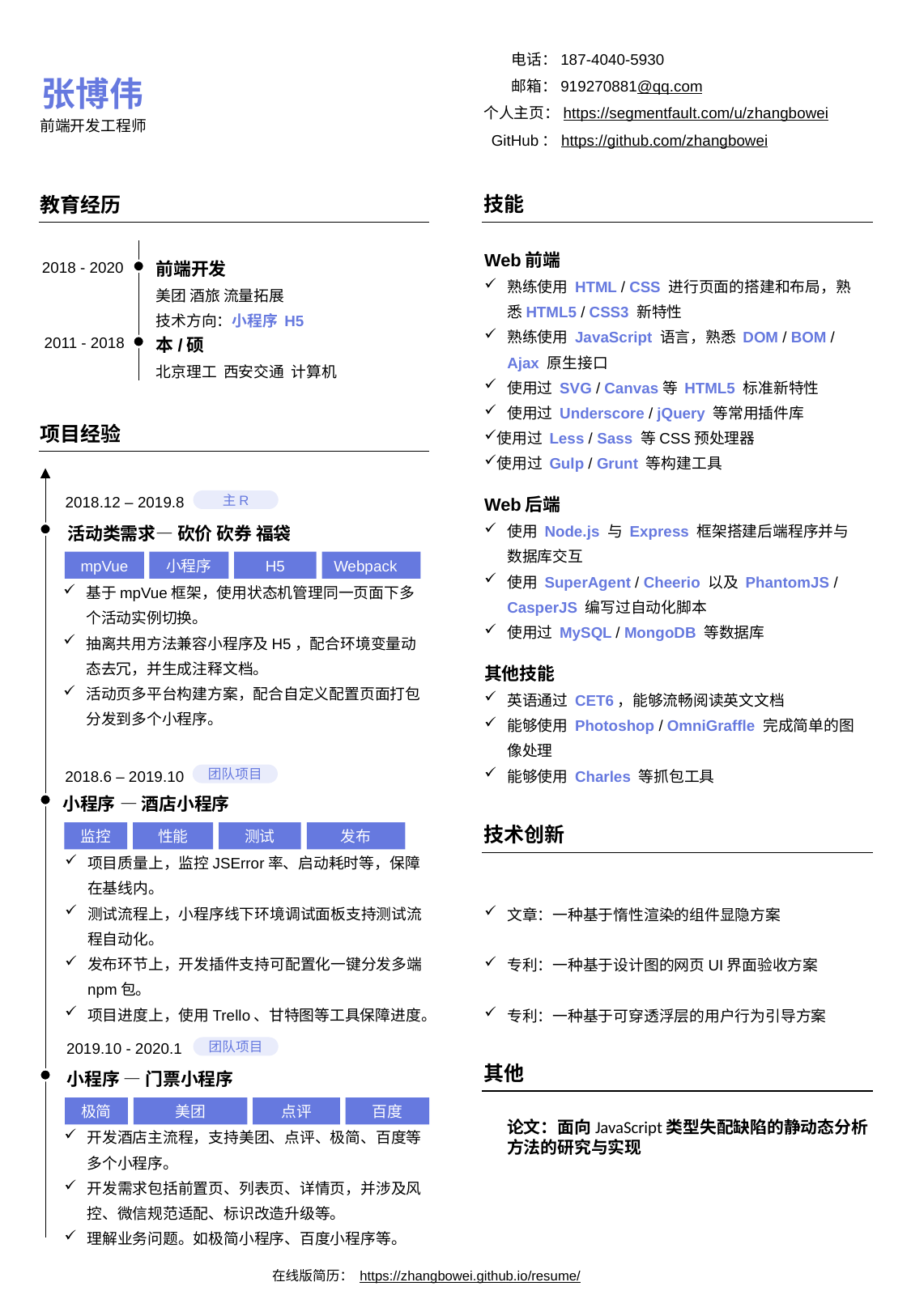

电话：187-4040-5930
       邮箱：919270881@qq.com
个人主页：https://segmentfault.com/u/zhangbowei
  GitHub：https://github.com/zhangbowei
张博伟
前端开发工程师
技能
教育经历
Web前端
熟练使用 HTML / CSS 进行页面的搭建和布局，熟悉HTML5 / CSS3 新特性
熟练使用 JavaScript 语言，熟悉 DOM / BOM / Ajax 原生接口
使用过 SVG / Canvas等 HTML5 标准新特性
使用过 Underscore / jQuery 等常用插件库
使用过 Less / Sass 等CSS预处理器
使用过 Gulp / Grunt 等构建工具
Web后端
使用 Node.js 与 Express 框架搭建后端程序并与数据库交互
使用 SuperAgent / Cheerio 以及 PhantomJS / CasperJS 编写过自动化脚本
使用过 MySQL / MongoDB 等数据库
其他技能
英语通过 CET6，能够流畅阅读英文文档
能够使用 Photoshop / OmniGraffle 完成简单的图像处理
能够使用 Charles 等抓包工具
前端开发
美团 酒旅 流量拓展
技术方向：小程序 H5
本/硕
北京理工  西安交通  计算机
2018 - 2020

2011 - 2018

项目经验
2018.12 – 2019.8
活动类需求— 砍价 砍券 福袋
mpVue
小程序
H5
Webpack
基于mpVue框架，使用状态机管理同一页面下多个活动实例切换。
抽离共用方法兼容小程序及H5，配合环境变量动态去冗，并生成注释文档。
活动页多平台构建方案，配合自定义配置页面打包分发到多个小程序。
主R

2018.6 – 2019.10
团队项目
小程序 — 酒店小程序

技术创新
监控
性能
测试
发布
项目质量上，监控JSError率、启动耗时等，保障在基线内。
测试流程上，小程序线下环境调试面板支持测试流程自动化。
发布环节上，开发插件支持可配置化一键分发多端npm包。
项目进度上，使用Trello、甘特图等工具保障进度。

文章：一种基于惰性渲染的组件显隐方案

专利：一种基于设计图的网页UI界面验收方案

专利：一种基于可穿透浮层的用户行为引导方案
2019.10 - 2020.1

团队项目
小程序 — 门票小程序
极简
美团
点评
百度
开发酒店主流程，支持美团、点评、极简、百度等多个小程序。
开发需求包括前置页、列表页、详情页，并涉及风控、微信规范适配、标识改造升级等。
理解业务问题。如极简小程序、百度小程序等。

其他

论文：面向JavaScript类型失配缺陷的静动态分析
方法的研究与实现
在线版简历： https://zhangbowei.github.io/resume/